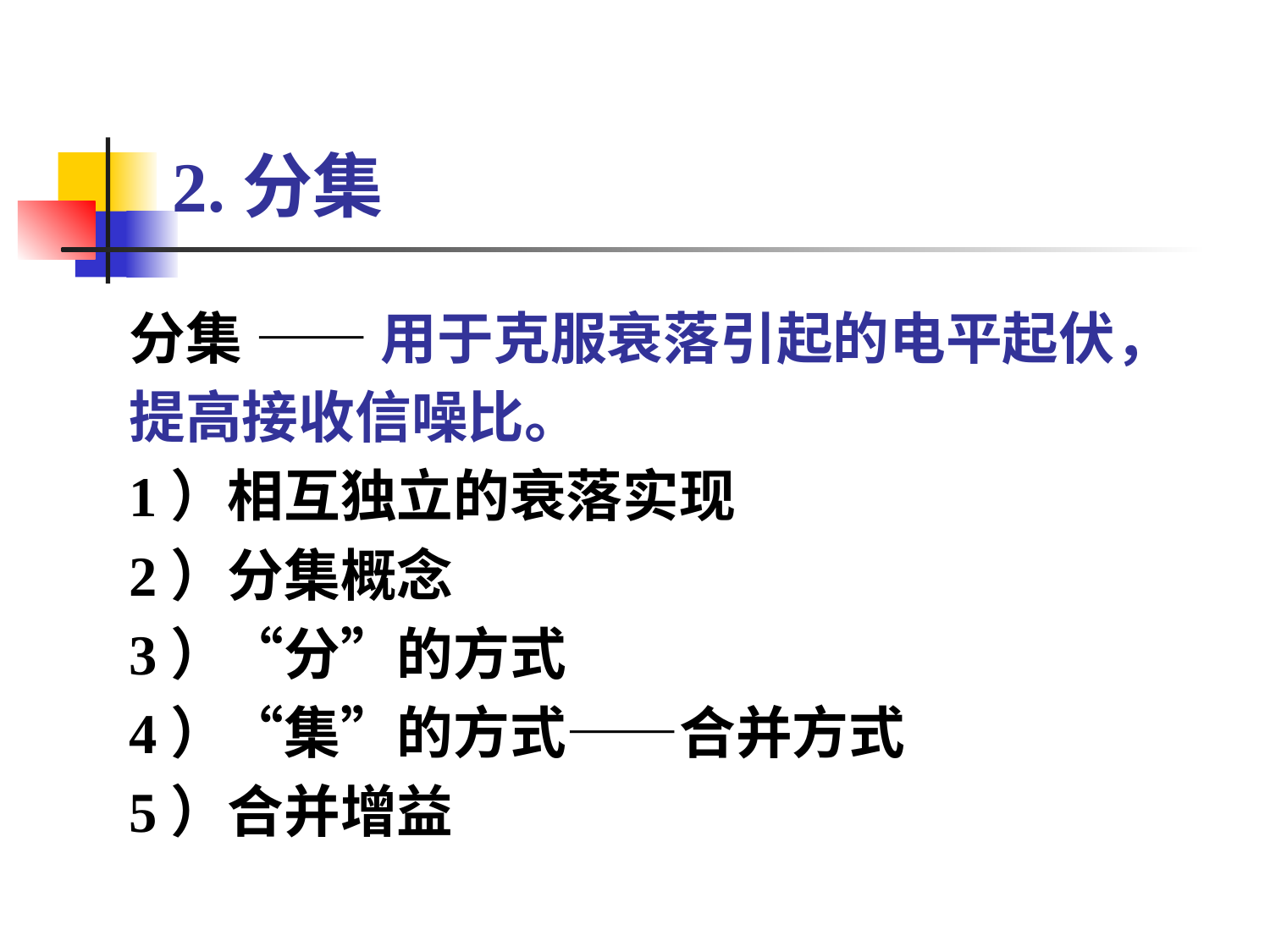

# 2.分集
分集 —— 用于克服衰落引起的电平起伏，
提高接收信噪比。
1）相互独立的衰落实现
2）分集概念
3）“分”的方式
4）“集”的方式——合并方式
5）合并增益